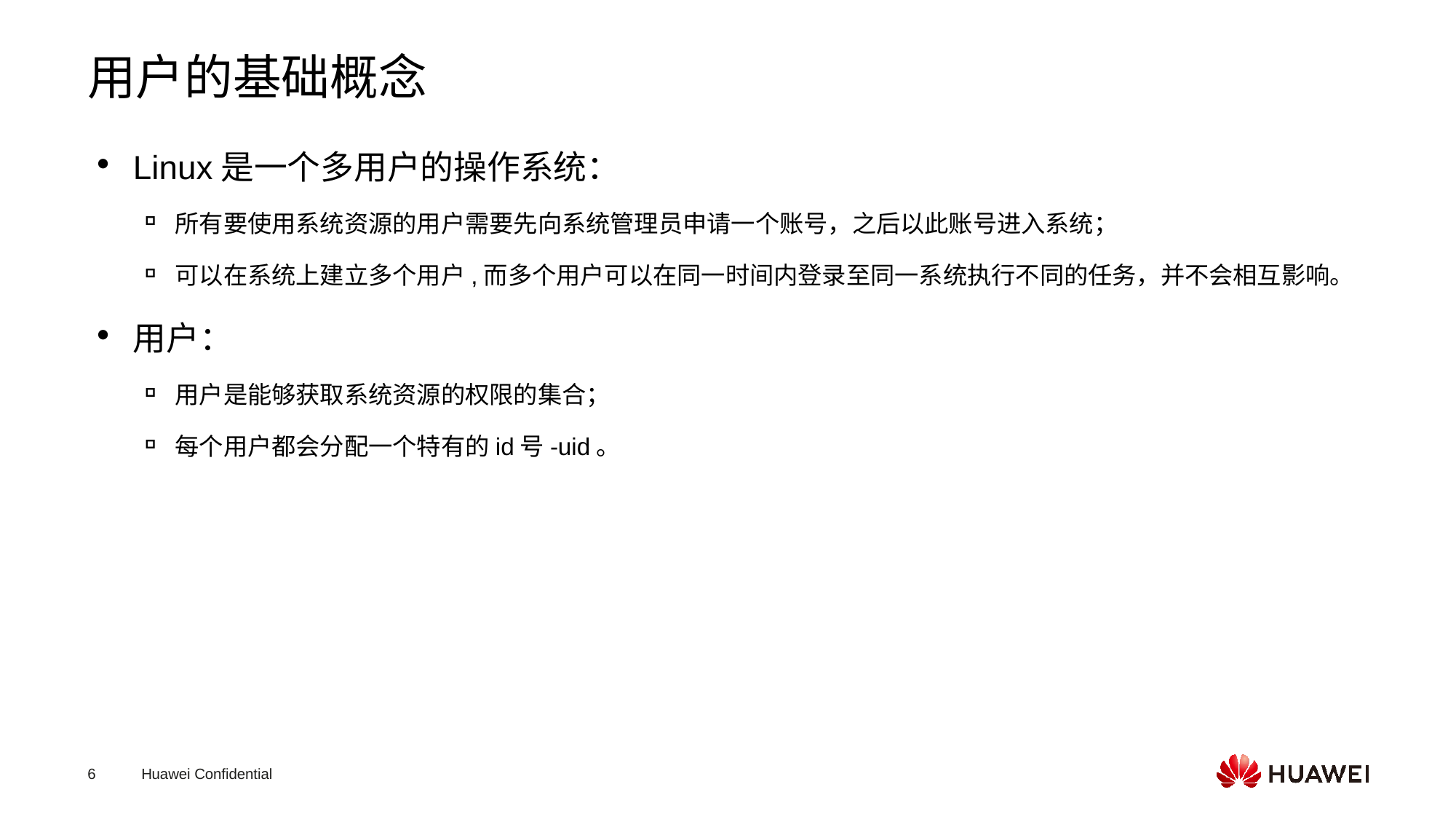

# 用户的基础概念
Linux是一个多用户的操作系统：
所有要使用系统资源的用户需要先向系统管理员申请一个账号，之后以此账号进入系统；
可以在系统上建立多个用户,而多个用户可以在同一时间内登录至同一系统执行不同的任务，并不会相互影响。
用户：
用户是能够获取系统资源的权限的集合；
每个用户都会分配一个特有的id号-uid。